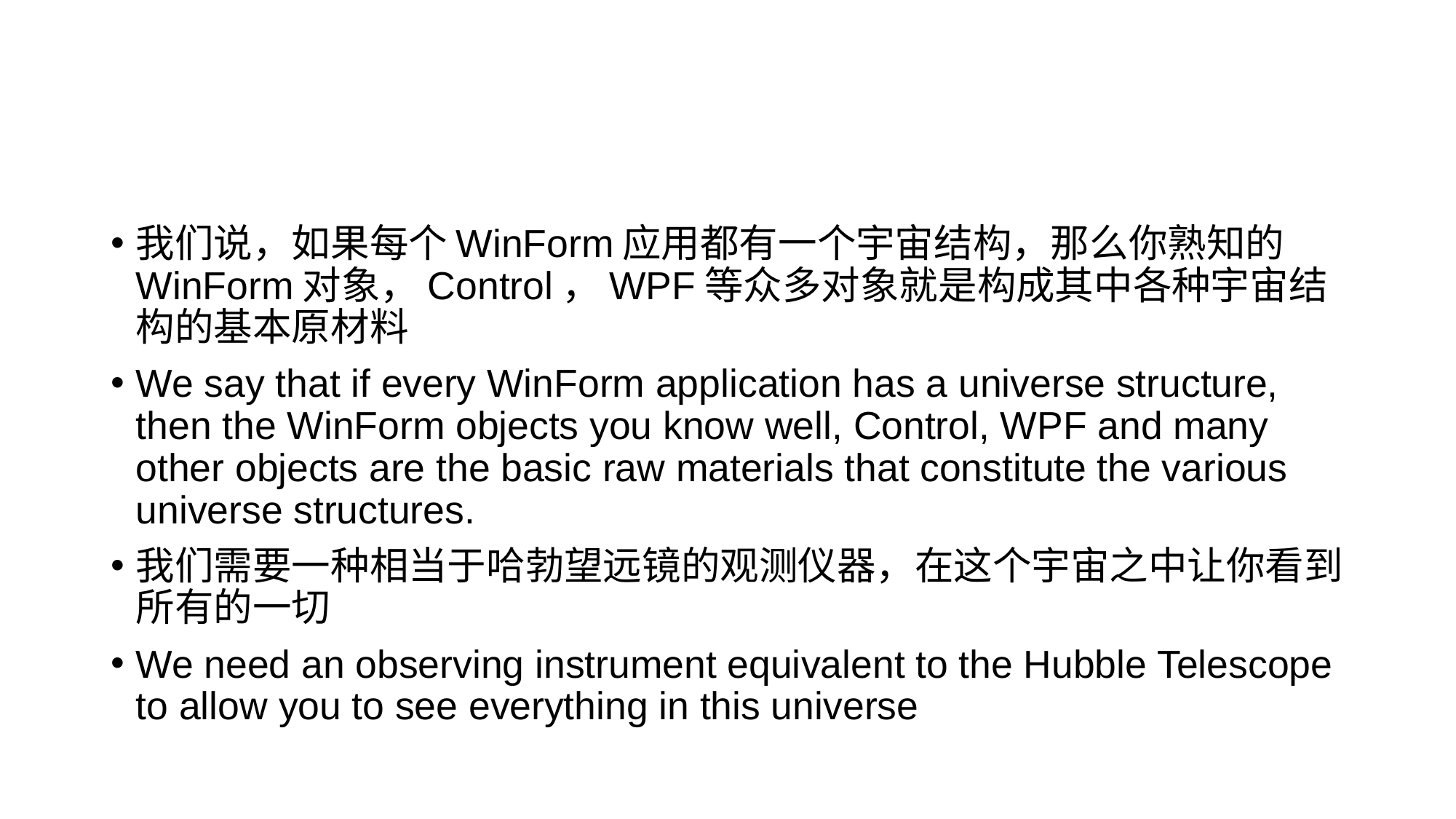

#
我们说，如果每个WinForm应用都有一个宇宙结构，那么你熟知的WinForm对象，Control，WPF等众多对象就是构成其中各种宇宙结构的基本原材料
We say that if every WinForm application has a universe structure, then the WinForm objects you know well, Control, WPF and many other objects are the basic raw materials that constitute the various universe structures.
我们需要一种相当于哈勃望远镜的观测仪器，在这个宇宙之中让你看到所有的一切
We need an observing instrument equivalent to the Hubble Telescope to allow you to see everything in this universe